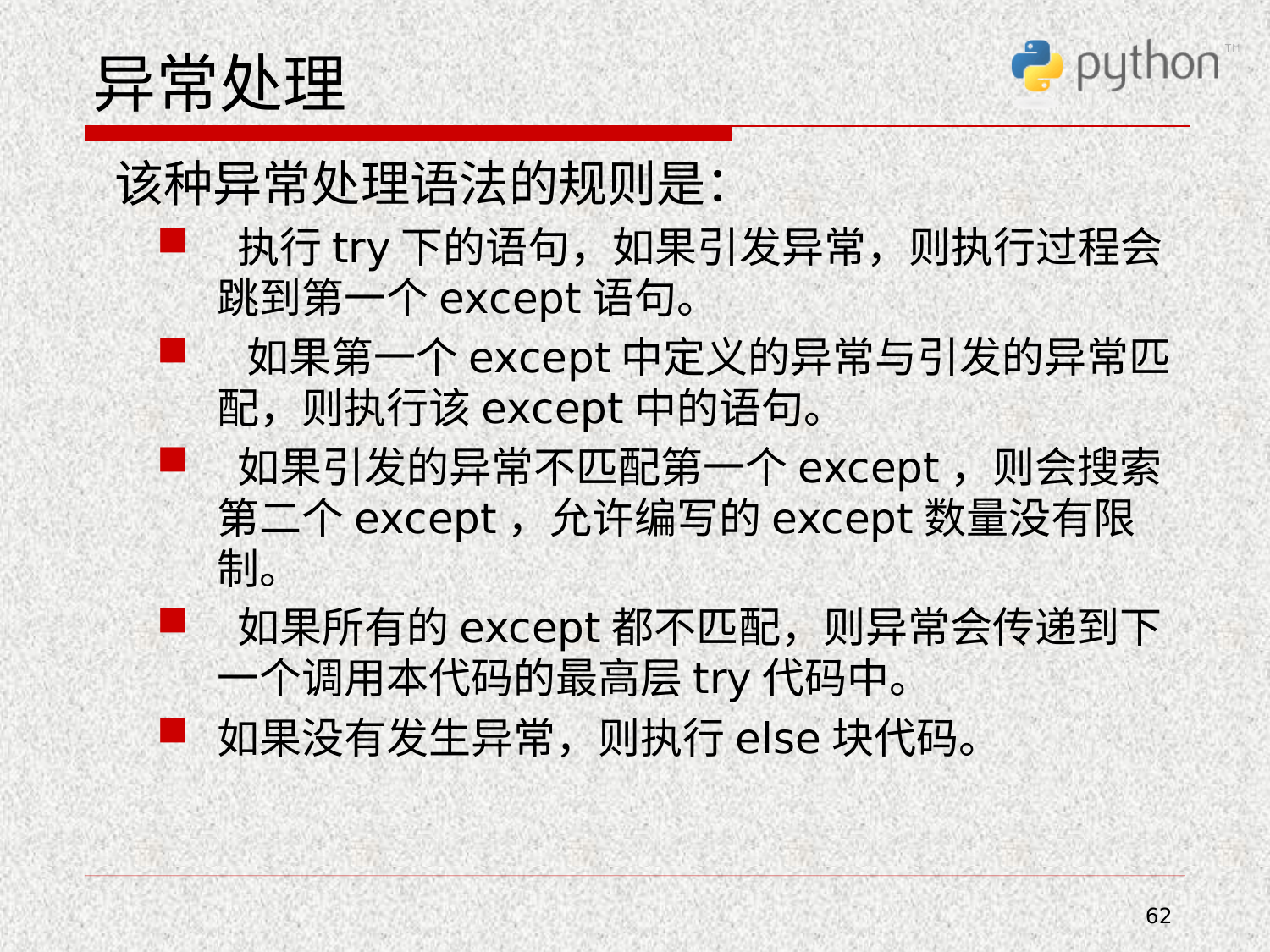

# 异常处理
 该种异常处理语法的规则是：
 执行try下的语句，如果引发异常，则执行过程会跳到第一个except语句。
  如果第一个except中定义的异常与引发的异常匹配，则执行该except中的语句。
 如果引发的异常不匹配第一个except，则会搜索第二个except，允许编写的except数量没有限制。
 如果所有的except都不匹配，则异常会传递到下一个调用本代码的最高层try代码中。
如果没有发生异常，则执行else块代码。

62